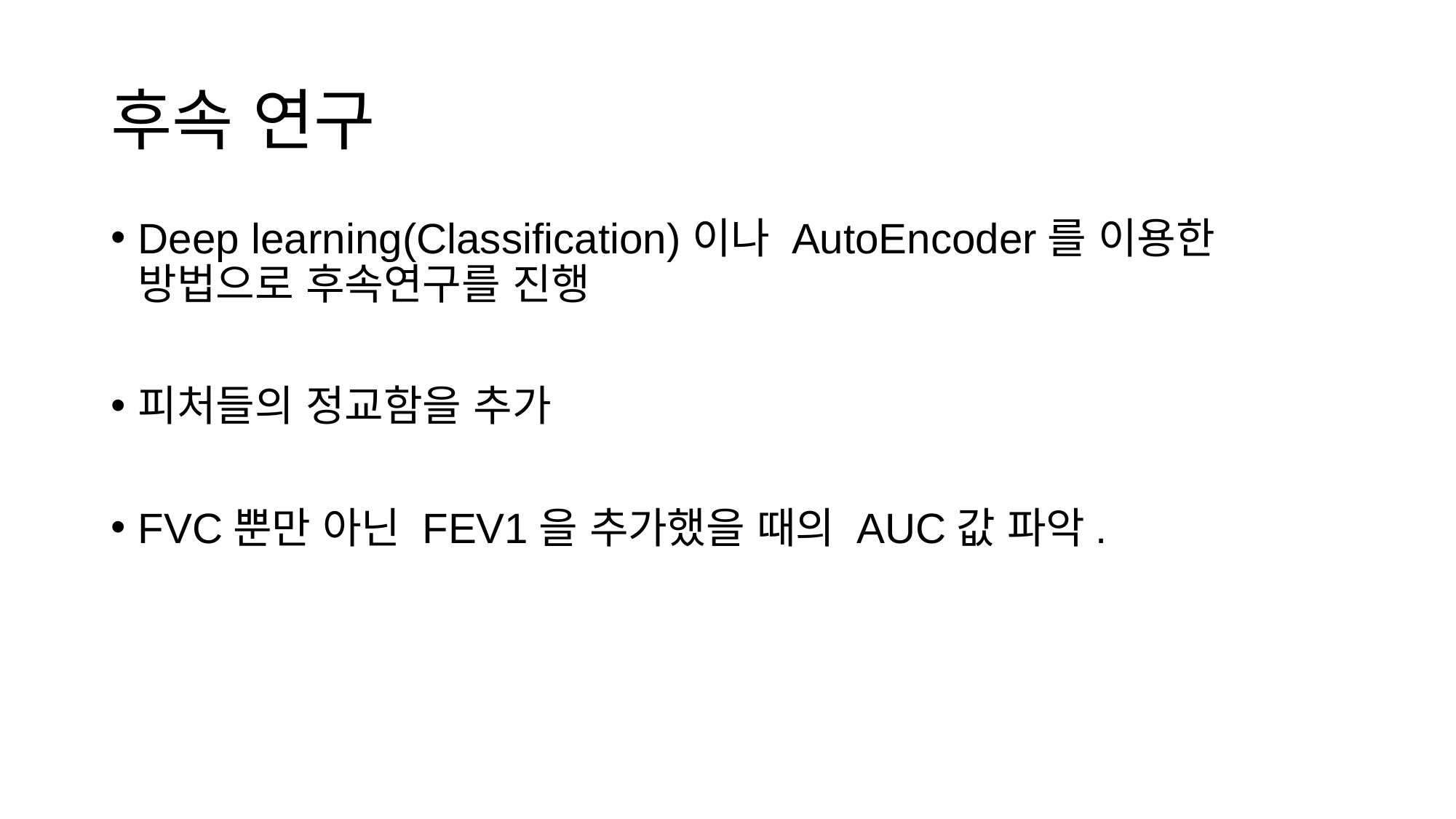

# 후속 연구
Deep learning(Classification)이나 AutoEncoder를 이용한 방법으로 후속연구를 진행

피처들의 정교함을 추가

FVC뿐만 아닌 FEV1을 추가했을 때의 AUC값 파악.